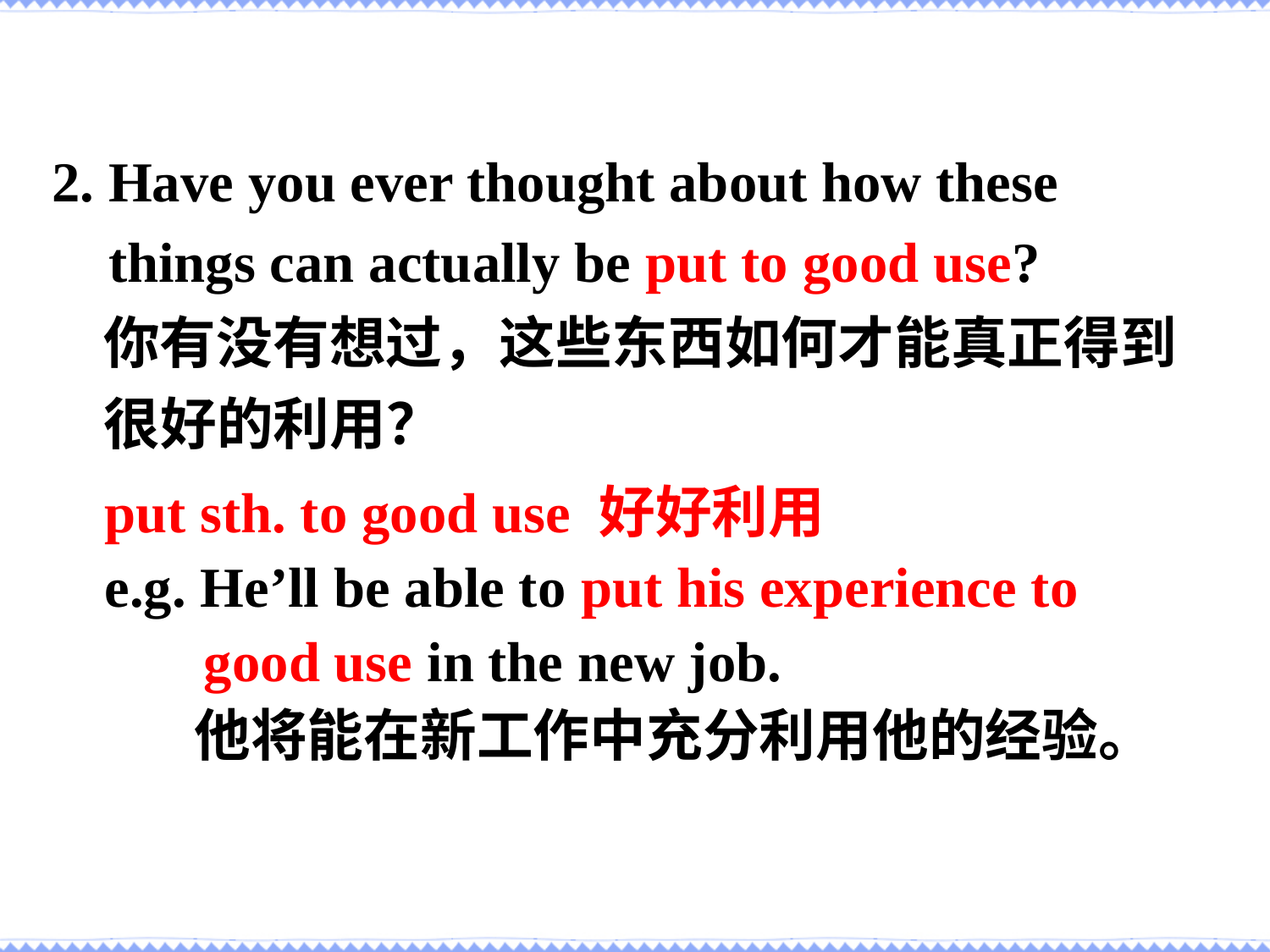

2. Have you ever thought about how these
    things can actually be put to good use?
   你有没有想过，这些东西如何才能真正得到
   很好的利用？
put sth. to good use 好好利用
e.g. He’ll be able to put his experience to
       good use in the new job.
      他将能在新工作中充分利用他的经验。